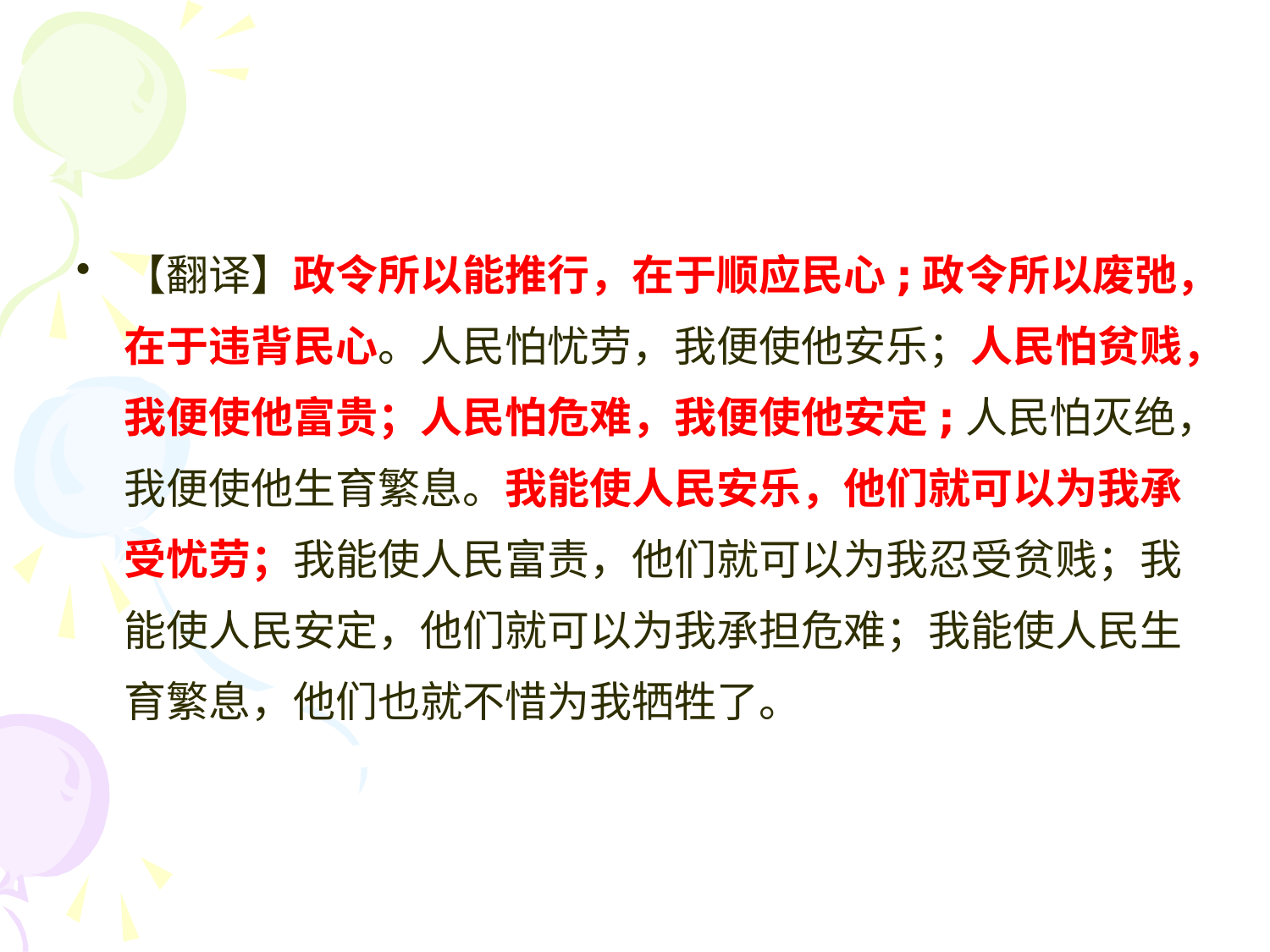

#
【翻译】政令所以能推行，在于顺应民心;政令所以废弛，在于违背民心。人民怕忧劳，我便使他安乐；人民怕贫贱，我便使他富贵；人民怕危难，我便使他安定;人民怕灭绝，我便使他生育繁息。我能使人民安乐，他们就可以为我承受忧劳；我能使人民富责，他们就可以为我忍受贫贱；我能使人民安定，他们就可以为我承担危难；我能使人民生育繁息，他们也就不惜为我牺牲了。